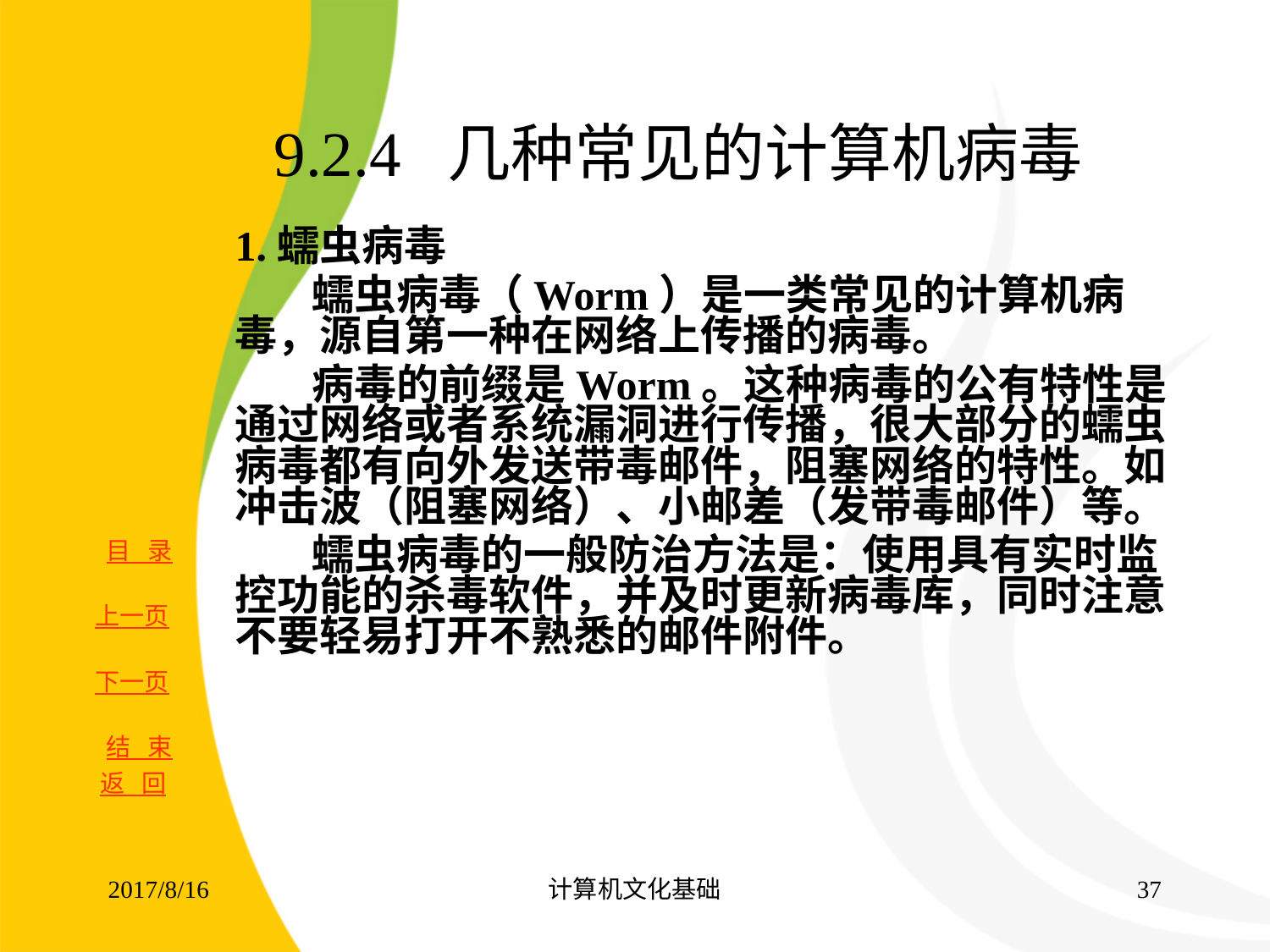

# 9.2.4  几种常见的计算机病毒
1.蠕虫病毒
       蠕虫病毒（Worm）是一类常见的计算机病毒，源自第一种在网络上传播的病毒。
       病毒的前缀是Worm。这种病毒的公有特性是通过网络或者系统漏洞进行传播，很大部分的蠕虫病毒都有向外发送带毒邮件，阻塞网络的特性。如冲击波（阻塞网络）、小邮差（发带毒邮件）等。
       蠕虫病毒的一般防治方法是：使用具有实时监控功能的杀毒软件，并及时更新病毒库，同时注意不要轻易打开不熟悉的邮件附件。
返   回
2017/8/16
计算机文化基础
37